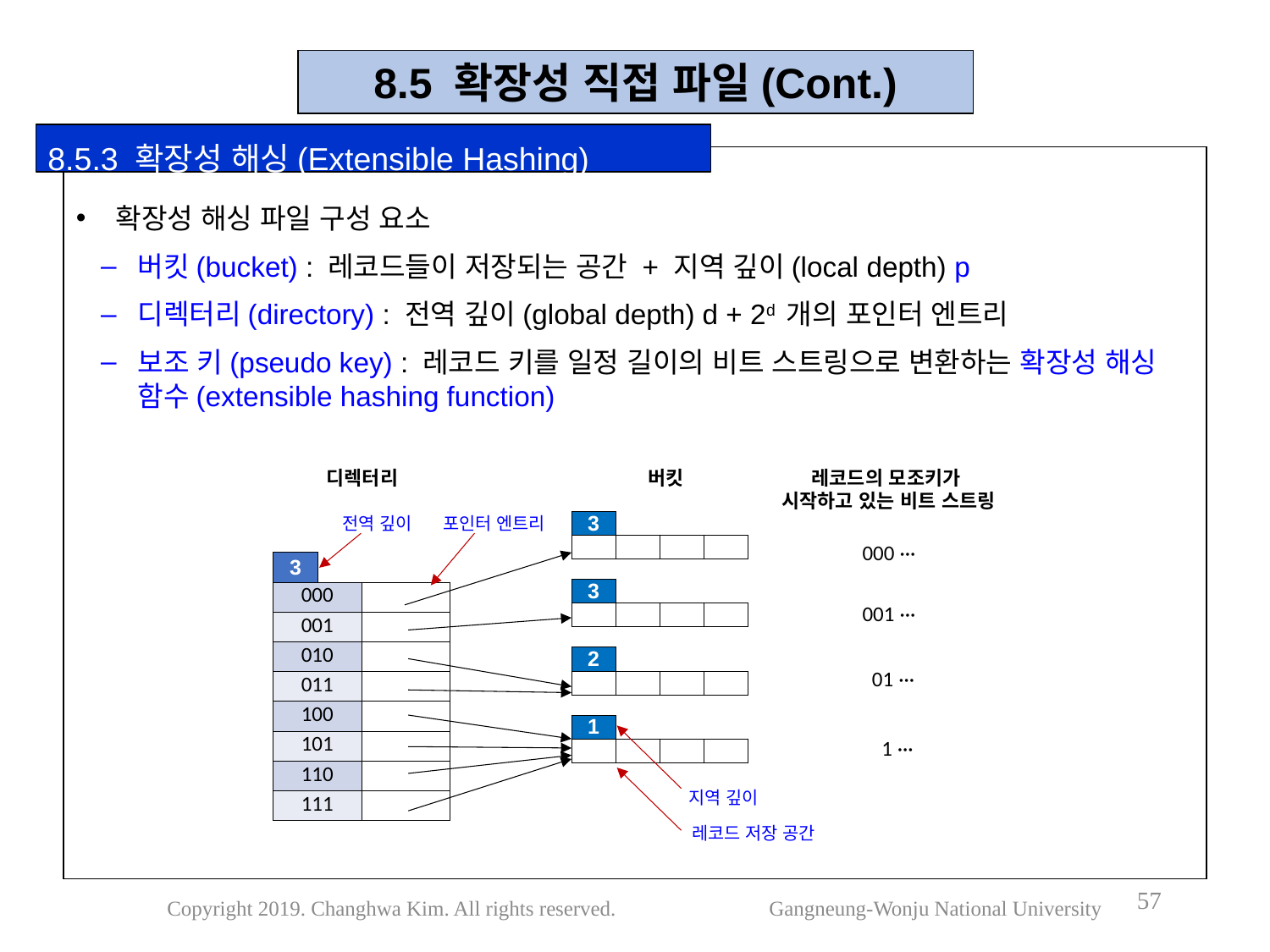

8.5 확장성 직접 파일(Cont.)
8.5.3 확장성 해싱(Extensible Hashing)

확장성 해싱 파일 구성 요소
버킷(bucket) : 레코드들이 저장되는 공간 + 지역 깊이(local depth) p
디렉터리(directory) : 전역 깊이(global depth) d + 2d 개의 포인터 엔트리
보조 키(pseudo key) : 레코드 키를 일정 길이의 비트 스트링으로 변환하는 확장성 해싱 함수(extensible hashing function)

디렉터리
버킷
레코드의 모조키가
시작하고 있는 비트 스트링
전역 깊이
포인터 엔트리
| 3 |  |  |  |
| --- | --- | --- | --- |
|  |  |  |  |
000 ···
| 3 |  |  |
| --- | --- | --- |
| 000 |  |  |
| 001 |  |  |
| 010 |  |  |
| 011 |  |  |
| 100 |  |  |
| 101 |  |  |
| 110 |  |  |
| 111 |  |  |
| 3 |  |  |  |
| --- | --- | --- | --- |
|  |  |  |  |
001 ···
| 2 |  |  |  |
| --- | --- | --- | --- |
|  |  |  |  |
  01 ···
| 1 |  |  |  |
| --- | --- | --- | --- |
|  |  |  |  |
    1 ···
지역 깊이
레코드 저장 공간
57
Copyright 2019. Changhwa Kim. All rights reserved.                             Gangneung-Wonju National University